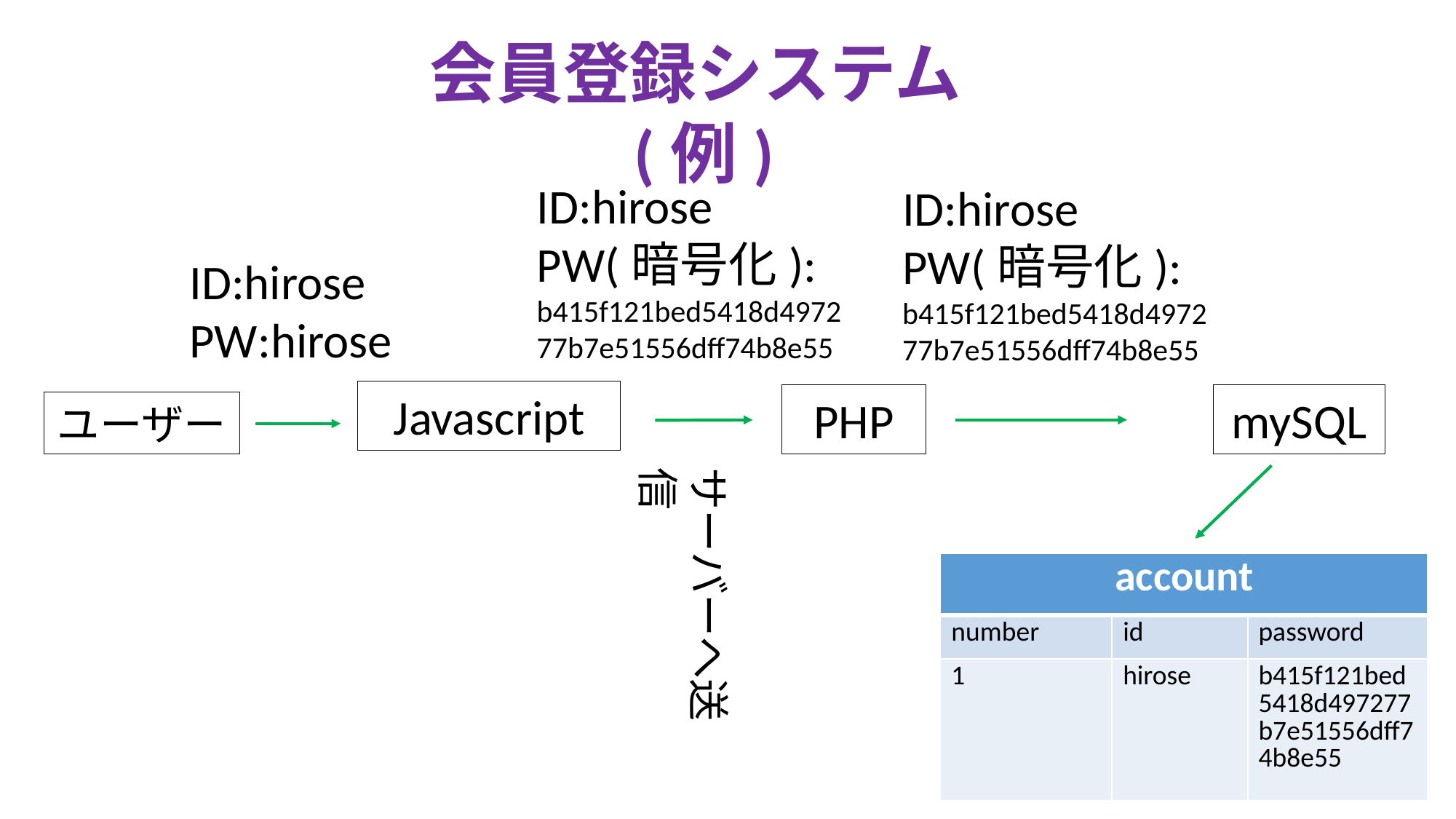

会員登録システム(例)
ID:hirose
PW(暗号化):
b415f121bed5418d497277b7e51556dff74b8e55
ID:hirose
PW(暗号化):
b415f121bed5418d497277b7e51556dff74b8e55
ID:hirose
PW:hirose
Javascript
PHP
mySQL
ユーザー
サーバーへ送信
| account |  |  |
| --- | --- | --- |
| number | id | password |
| 1 | hirose | b415f121bed5418d497277b7e51556dff74b8e55 |